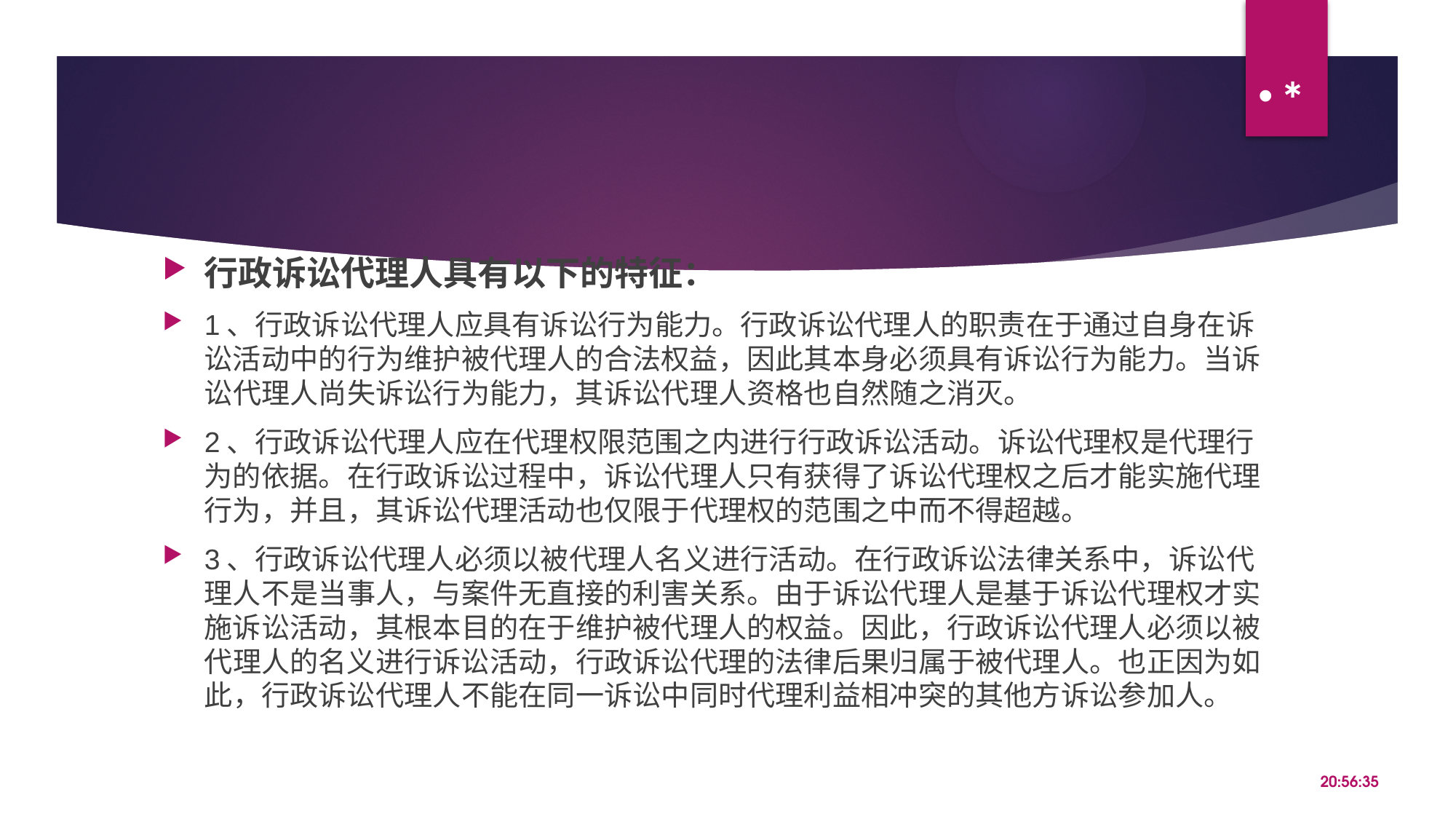

*
#
行政诉讼代理人具有以下的特征：
1、行政诉讼代理人应具有诉讼行为能力。行政诉讼代理人的职责在于通过自身在诉讼活动中的行为维护被代理人的合法权益，因此其本身必须具有诉讼行为能力。当诉讼代理人尚失诉讼行为能力，其诉讼代理人资格也自然随之消灭。
2、行政诉讼代理人应在代理权限范围之内进行行政诉讼活动。诉讼代理权是代理行为的依据。在行政诉讼过程中，诉讼代理人只有获得了诉讼代理权之后才能实施代理行为，并且，其诉讼代理活动也仅限于代理权的范围之中而不得超越。
3、行政诉讼代理人必须以被代理人名义进行活动。在行政诉讼法律关系中，诉讼代理人不是当事人，与案件无直接的利害关系。由于诉讼代理人是基于诉讼代理权才实施诉讼活动，其根本目的在于维护被代理人的权益。因此，行政诉讼代理人必须以被代理人的名义进行诉讼活动，行政诉讼代理的法律后果归属于被代理人。也正因为如此，行政诉讼代理人不能在同一诉讼中同时代理利益相冲突的其他方诉讼参加人。

20:56:35